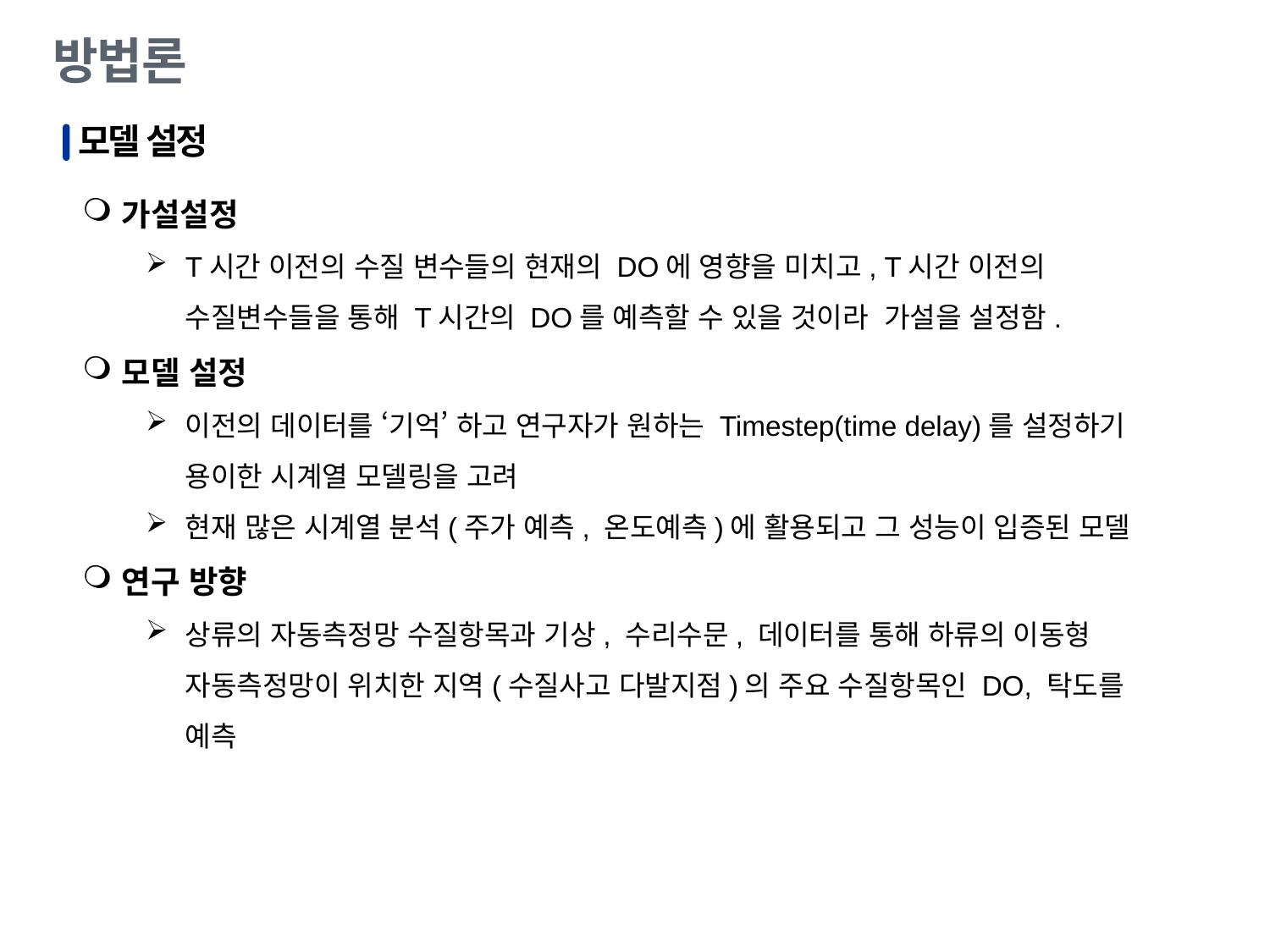

방법론
모델 설정

가설설정
T시간 이전의 수질 변수들의 현재의 DO에 영향을 미치고, T시간 이전의 수질변수들을 통해 T시간의 DO를 예측할 수 있을 것이라  가설을 설정함.
모델 설정
이전의 데이터를 ‘기억’ 하고 연구자가 원하는 Timestep(time delay)를 설정하기 용이한 시계열 모델링을 고려
현재 많은 시계열 분석(주가 예측, 온도예측)에 활용되고 그 성능이 입증된 모델
연구 방향
상류의 자동측정망 수질항목과 기상, 수리수문, 데이터를 통해 하류의 이동형 자동측정망이 위치한 지역(수질사고 다발지점)의 주요 수질항목인 DO, 탁도를 예측